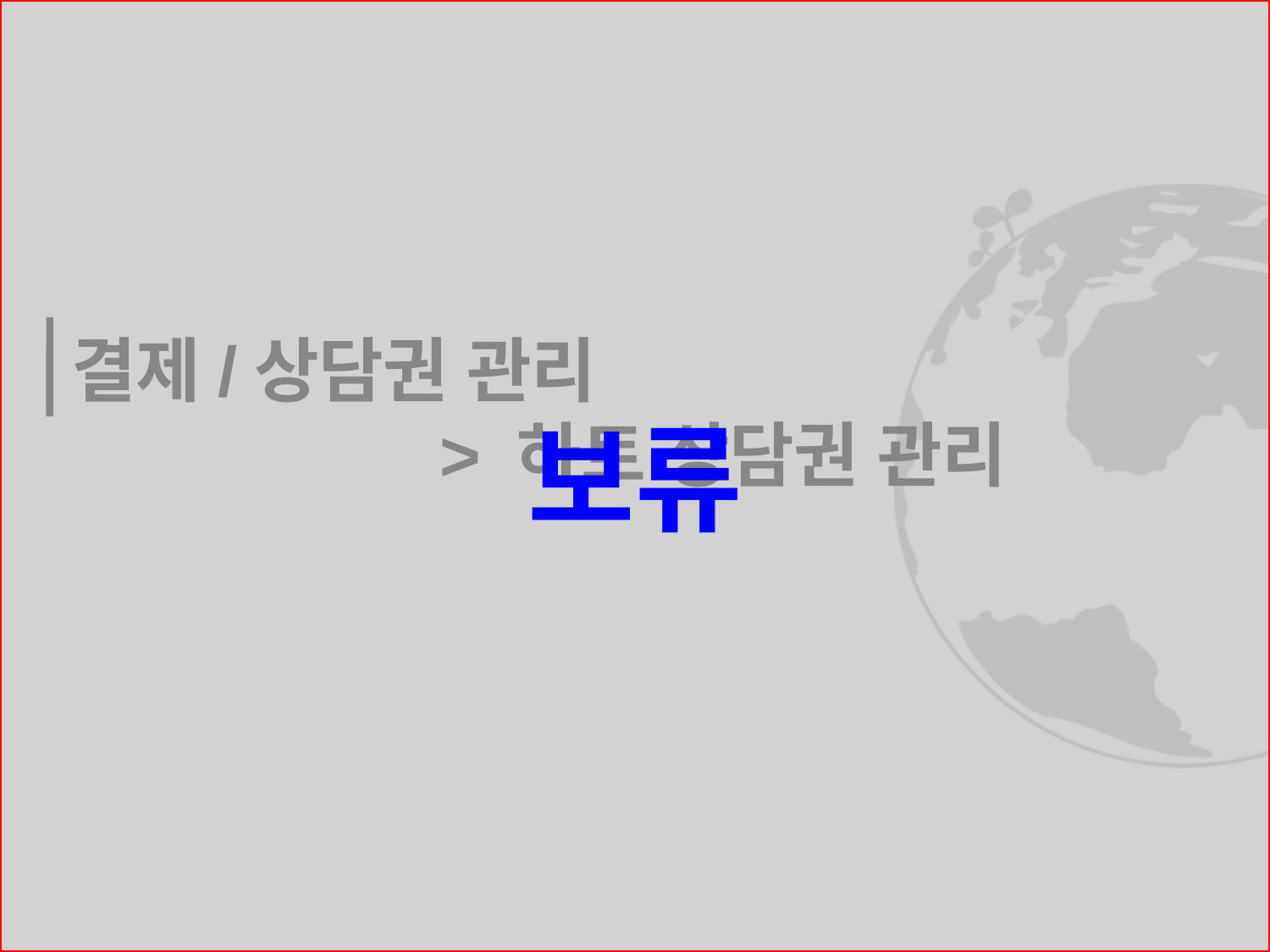

보류
결제/상담권 관리
                   > 하트 상담권 관리